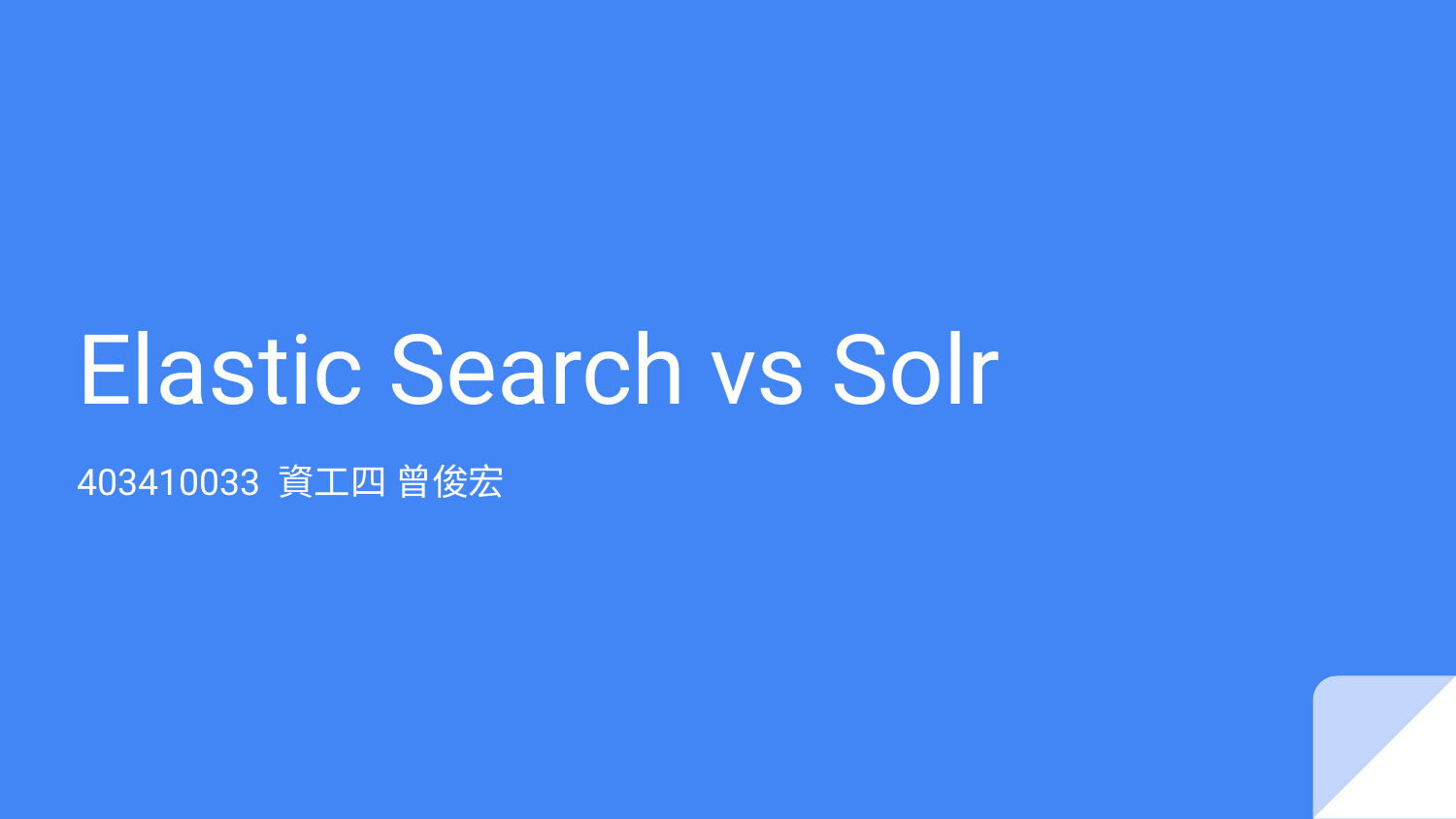

# Elastic Search vs Solr
403410033 資工四 曾俊宏